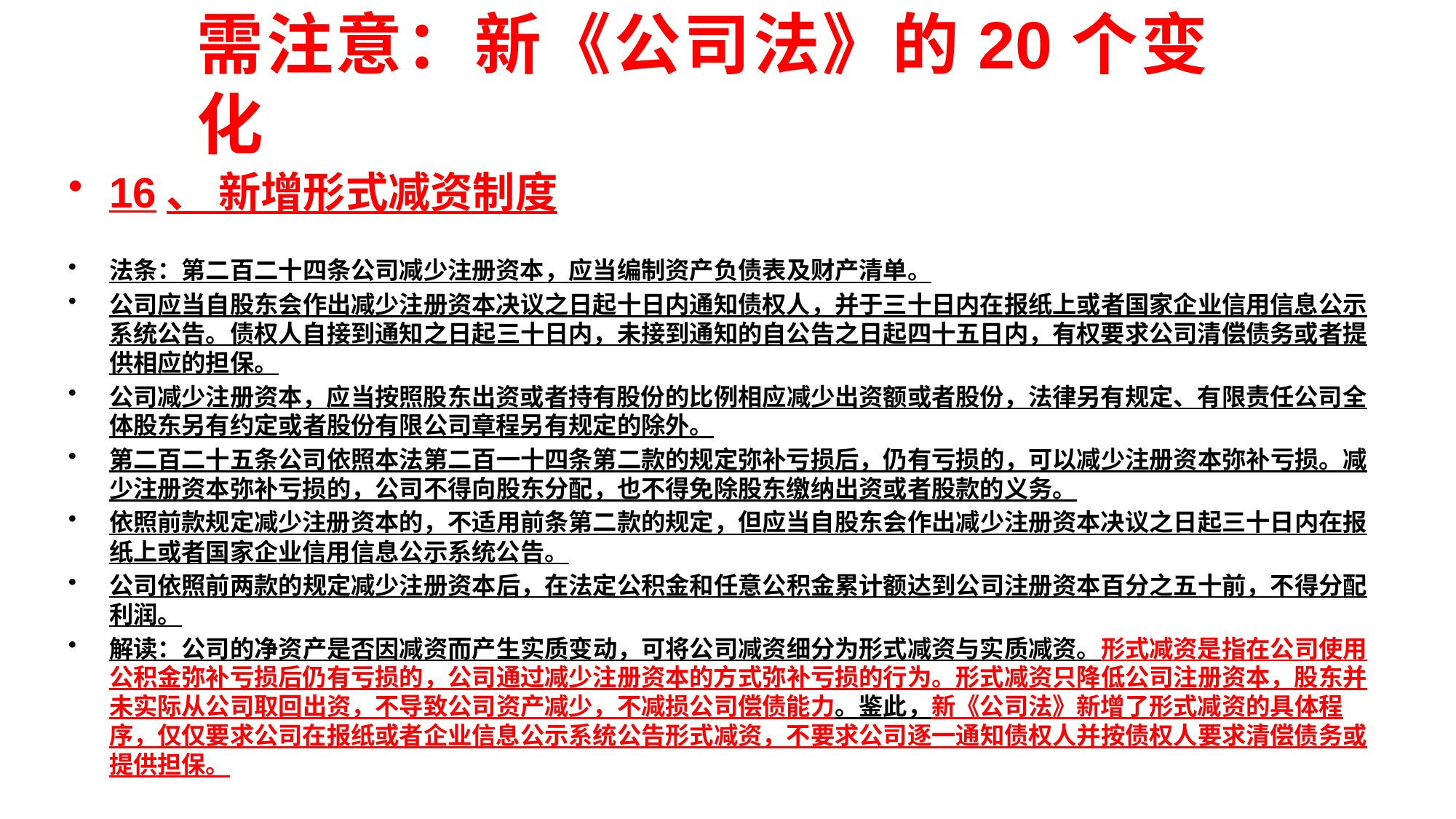

# 需注意：新《公司法》的20个变化
16、 新增形式减资制度

法条：第二百二十四条公司减少注册资本，应当编制资产负债表及财产清单。
公司应当自股东会作出减少注册资本决议之日起十日内通知债权人，并于三十日内在报纸上或者国家企业信用信息公示系统公告。债权人自接到通知之日起三十日内，未接到通知的自公告之日起四十五日内，有权要求公司清偿债务或者提供相应的担保。
公司减少注册资本，应当按照股东出资或者持有股份的比例相应减少出资额或者股份，法律另有规定、有限责任公司全体股东另有约定或者股份有限公司章程另有规定的除外。
第二百二十五条公司依照本法第二百一十四条第二款的规定弥补亏损后，仍有亏损的，可以减少注册资本弥补亏损。减少注册资本弥补亏损的，公司不得向股东分配，也不得免除股东缴纳出资或者股款的义务。
依照前款规定减少注册资本的，不适用前条第二款的规定，但应当自股东会作出减少注册资本决议之日起三十日内在报纸上或者国家企业信用信息公示系统公告。
公司依照前两款的规定减少注册资本后，在法定公积金和任意公积金累计额达到公司注册资本百分之五十前，不得分配利润。
解读：公司的净资产是否因减资而产生实质变动，可将公司减资细分为形式减资与实质减资。形式减资是指在公司使用公积金弥补亏损后仍有亏损的，公司通过减少注册资本的方式弥补亏损的行为。形式减资只降低公司注册资本，股东并未实际从公司取回出资，不导致公司资产减少，不减损公司偿债能力。鉴此，新《公司法》新增了形式减资的具体程序，仅仅要求公司在报纸或者企业信息公示系统公告形式减资，不要求公司逐一通知债权人并按债权人要求清偿债务或提供担保。